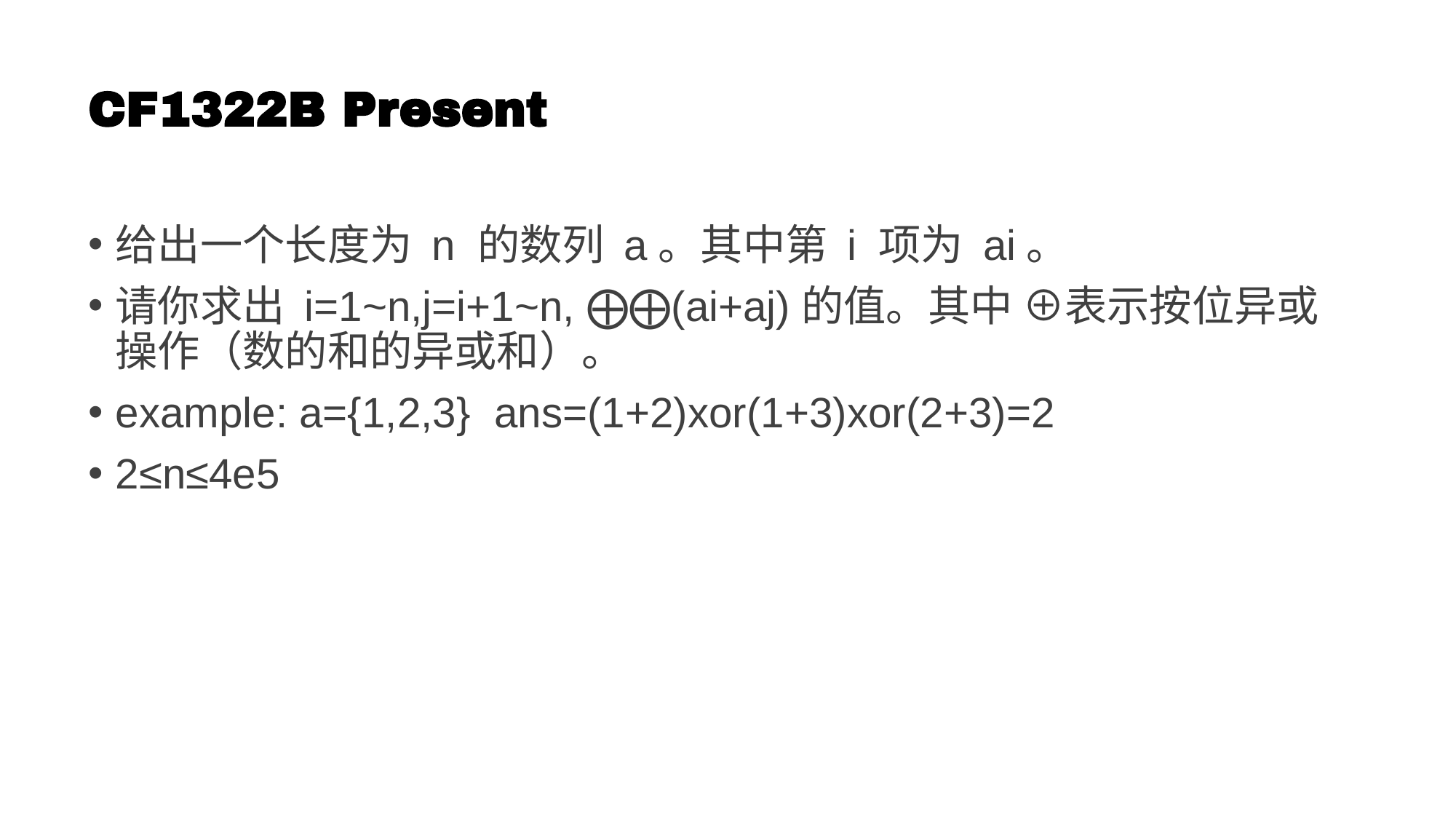

# CF1322B Present
给出一个长度为 n 的数列 a。其中第 i 项为 ai。
请你求出 i=1~n,j=i+1~n, ⨁⨁(ai+aj)的值。其中 ⊕表示按位异或操作（数的和的异或和）。
example: a={1,2,3}  ans=(1+2)xor(1+3)xor(2+3)=2
2≤n≤4e5